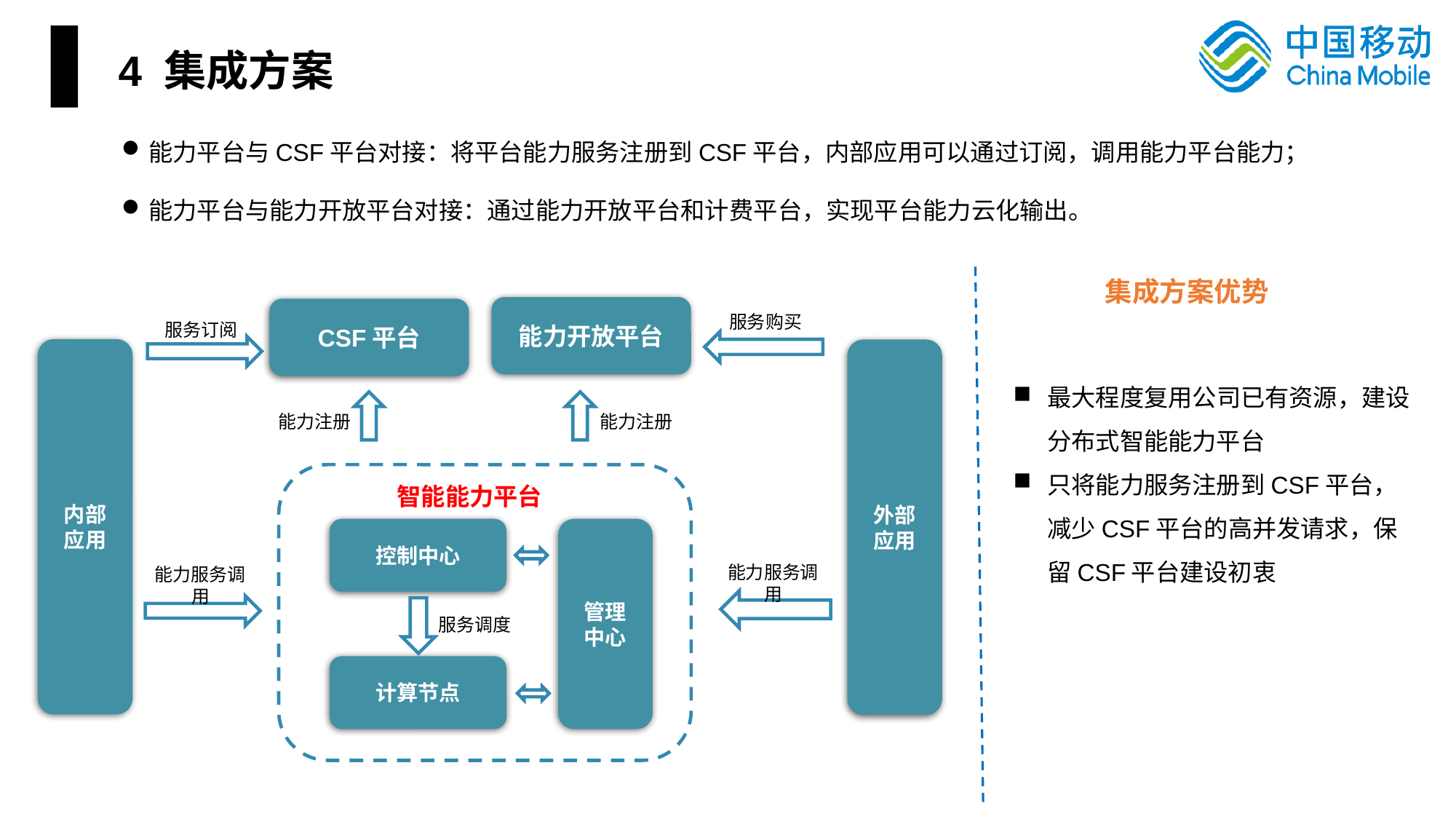

# 4 集成方案
能力平台与CSF平台对接：将平台能力服务注册到CSF平台，内部应用可以通过订阅，调用能力平台能力；
能力平台与能力开放平台对接：通过能力开放平台和计费平台，实现平台能力云化输出。
集成方案优势
能力开放平台
CSF平台
服务购买
服务订阅

内部
应用
外部
应用

能力注册
能力注册

智能能力平台
控制中心
管理
中心

服务调度
计算节点

能力服务调用
能力服务调用

最大程度复用公司已有资源，建设分布式智能能力平台
只将能力服务注册到CSF平台，减少CSF平台的高并发请求，保留CSF平台建设初衷